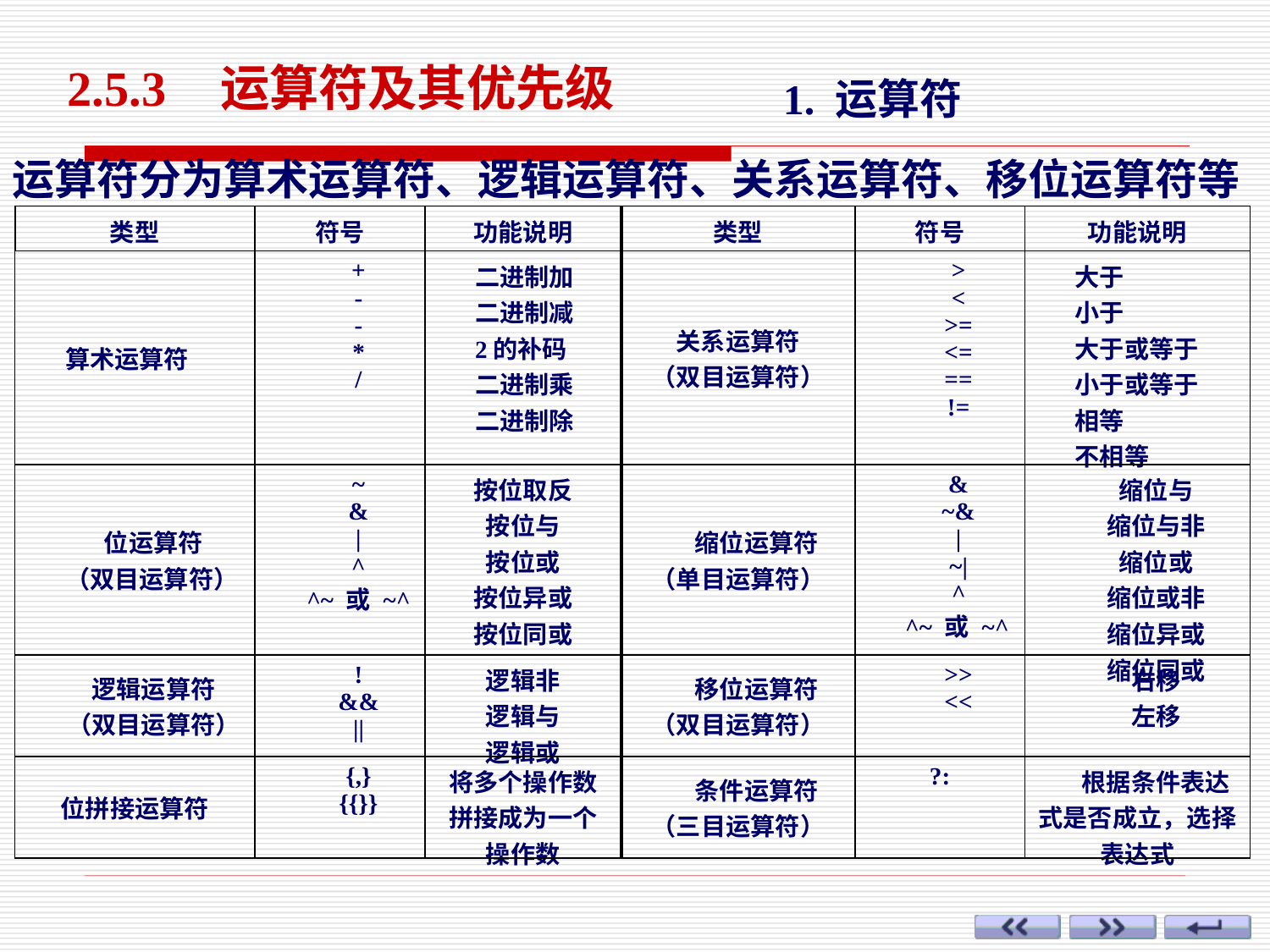

2.5.3  运算符及其优先级
1. 运算符
运算符分为算术运算符、逻辑运算符、关系运算符、移位运算符等
| 类型 | 符号 | 功能说明 | 类型 | 符号 | 功能说明 |
| --- | --- | --- | --- | --- | --- |
| 算术运算符 | + - - \* / | 二进制加 二进制减 2的补码 二进制乘 二进制除 | 关系运算符 （双目运算符） | > < >= <= == != | 大于 小于 大于或等于 小于或等于 相等 不相等 |
| 位运算符 （双目运算符） | ~ & | ^ ^~ 或 ~^ | 按位取反 按位与 按位或 按位异或 按位同或 | 缩位运算符（单目运算符） | & ~& | ~| ^ ^~ 或 ~^ | 缩位与 缩位与非 缩位或 缩位或非 缩位异或 缩位同或 |
| 逻辑运算符 （双目运算符） | ! && || | 逻辑非 逻辑与 逻辑或 | 移位运算符（双目运算符） | >> << | 右移 左移 |
| 位拼接运算符 | {,} {{}} | 将多个操作数拼接成为一个操作数 | 条件运算符（三目运算符） | ?: | 根据条件表达式是否成立，选择表达式 |